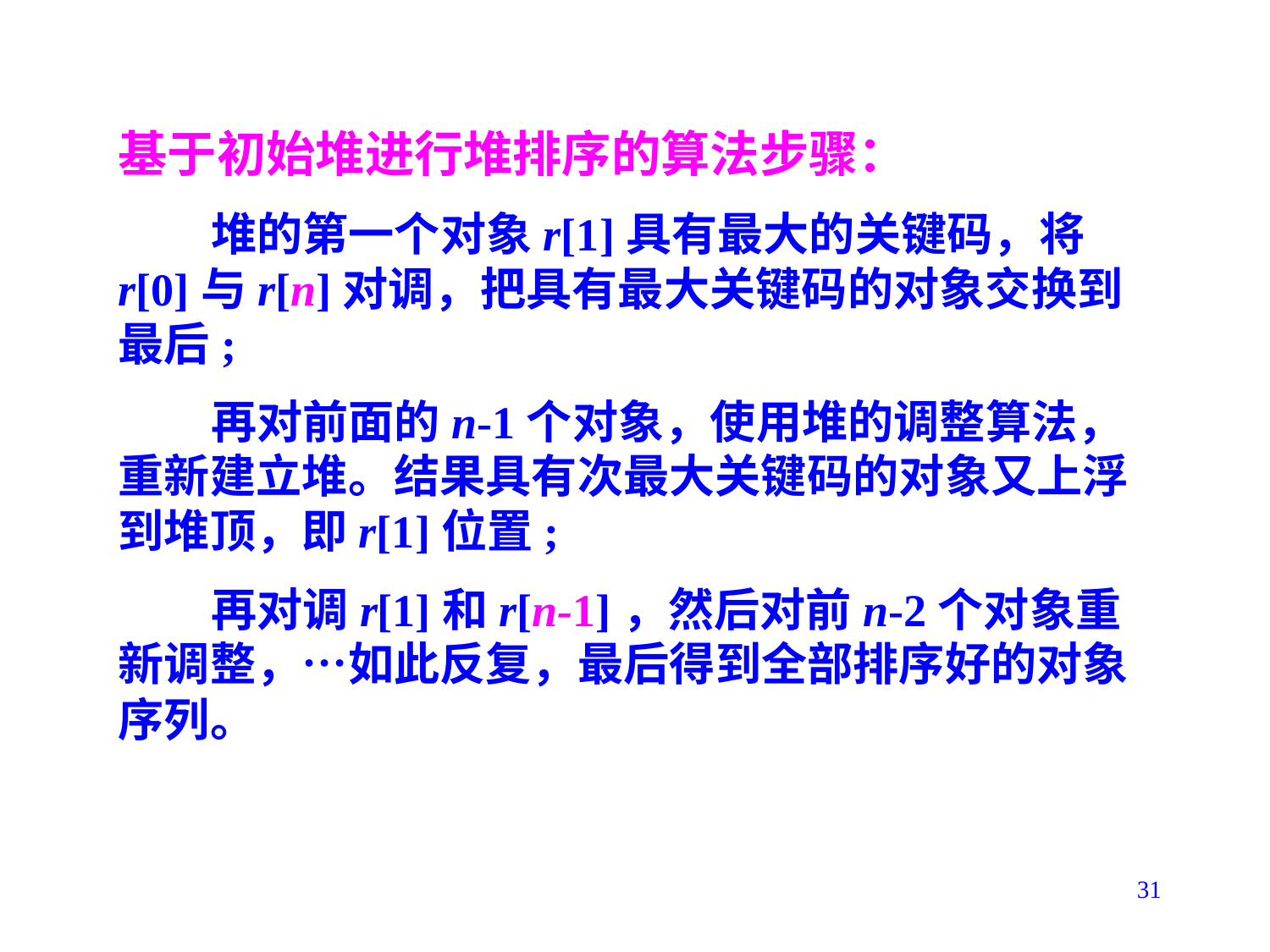

基于初始堆进行堆排序的算法步骤：
	堆的第一个对象r[1]具有最大的关键码，将r[0]与r[n]对调，把具有最大关键码的对象交换到最后;
	再对前面的n-1个对象，使用堆的调整算法，重新建立堆。结果具有次最大关键码的对象又上浮到堆顶，即r[1]位置;
	再对调r[1]和r[n-1]，然后对前n-2个对象重新调整，…如此反复，最后得到全部排序好的对象序列。
31